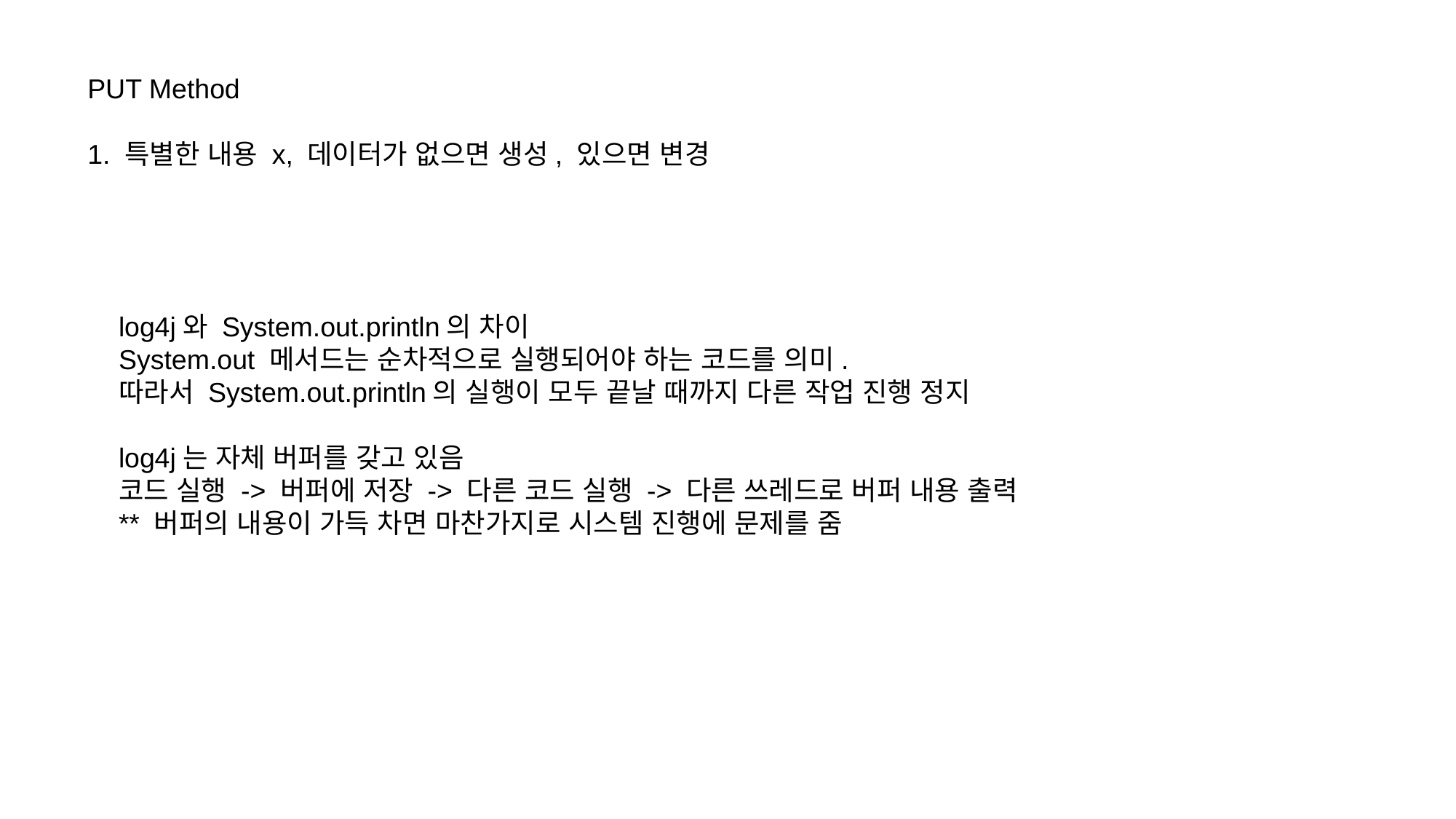

PUT Method

1. 특별한 내용 x, 데이터가 없으면 생성, 있으면 변경

log4j와 System.out.println의 차이
System.out 메서드는 순차적으로 실행되어야 하는 코드를 의미.
따라서 System.out.println의 실행이 모두 끝날 때까지 다른 작업 진행 정지

log4j는 자체 버퍼를 갖고 있음
코드 실행 -> 버퍼에 저장 -> 다른 코드 실행 -> 다른 쓰레드로 버퍼 내용 출력
** 버퍼의 내용이 가득 차면 마찬가지로 시스템 진행에 문제를 줌